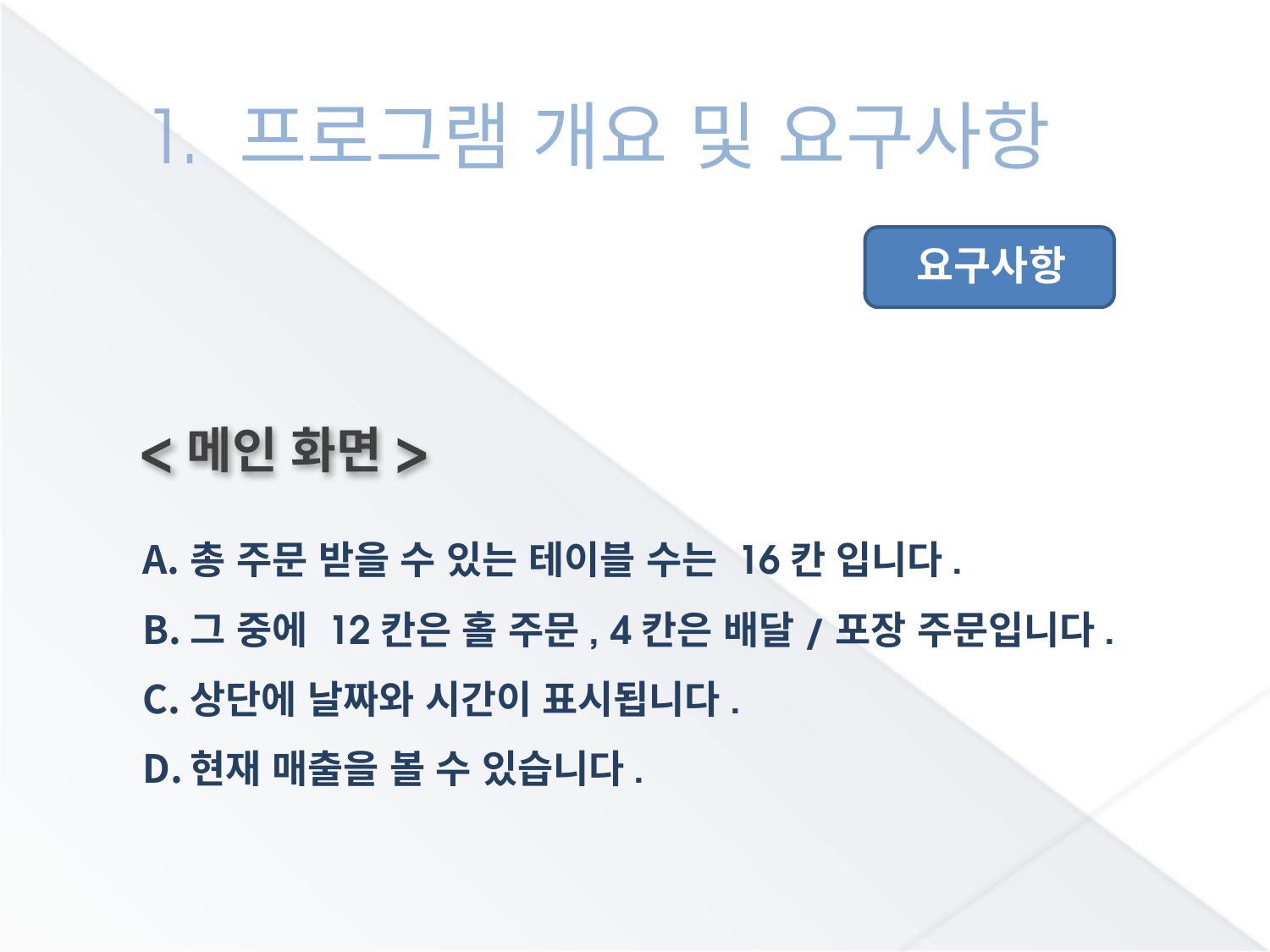

# 1. 프로그램 개요 및 요구사항
요구사항
  <메인 화면>
총 주문 받을 수 있는 테이블 수는 16칸 입니다.
그 중에 12칸은 홀 주문, 4칸은 배달/포장 주문입니다.
상단에 날짜와 시간이 표시됩니다.
현재 매출을 볼 수 있습니다.